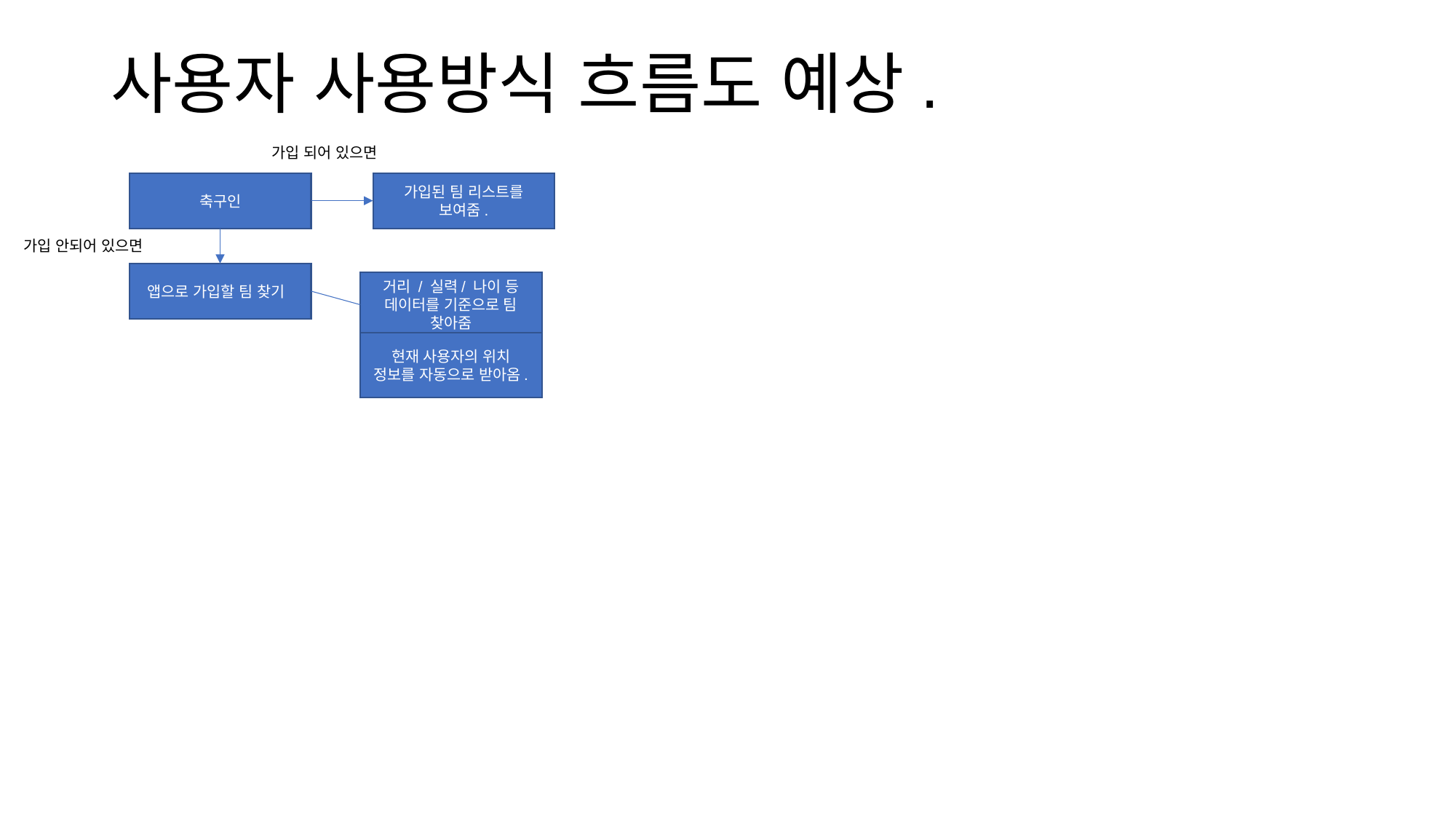

# 사용자 사용방식 흐름도 예상.
가입 되어 있으면
축구인
가입된 팀 리스트를 보여줌.
가입 안되어 있으면
앱으로 가입할 팀 찾기
거리 / 실력/ 나이 등 데이터를 기준으로 팀 찾아줌
현재 사용자의 위치 정보를 자동으로 받아옴.